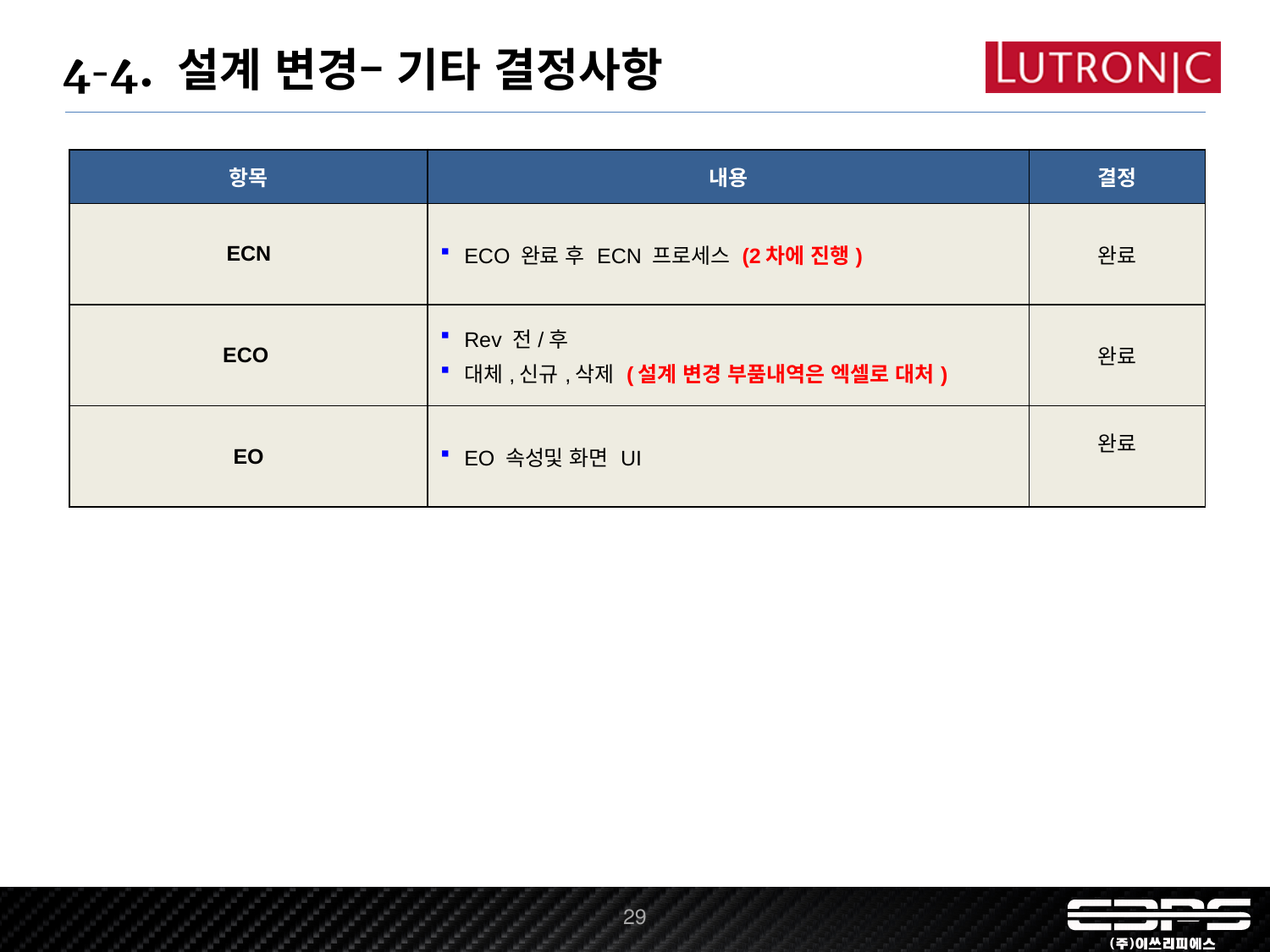

4-4. 설계 변경– 기타 결정사항
| 항목 | 내용 | 결정 |
| --- | --- | --- |
| ECN | ECO 완료 후 ECN 프로세스 (2차에 진행) | 완료 |
| ECO | Rev 전/후 대체,신규,삭제 (설계 변경 부품내역은 엑셀로 대처) | 완료 |
| EO | EO 속성및 화면 UI | 완료 |